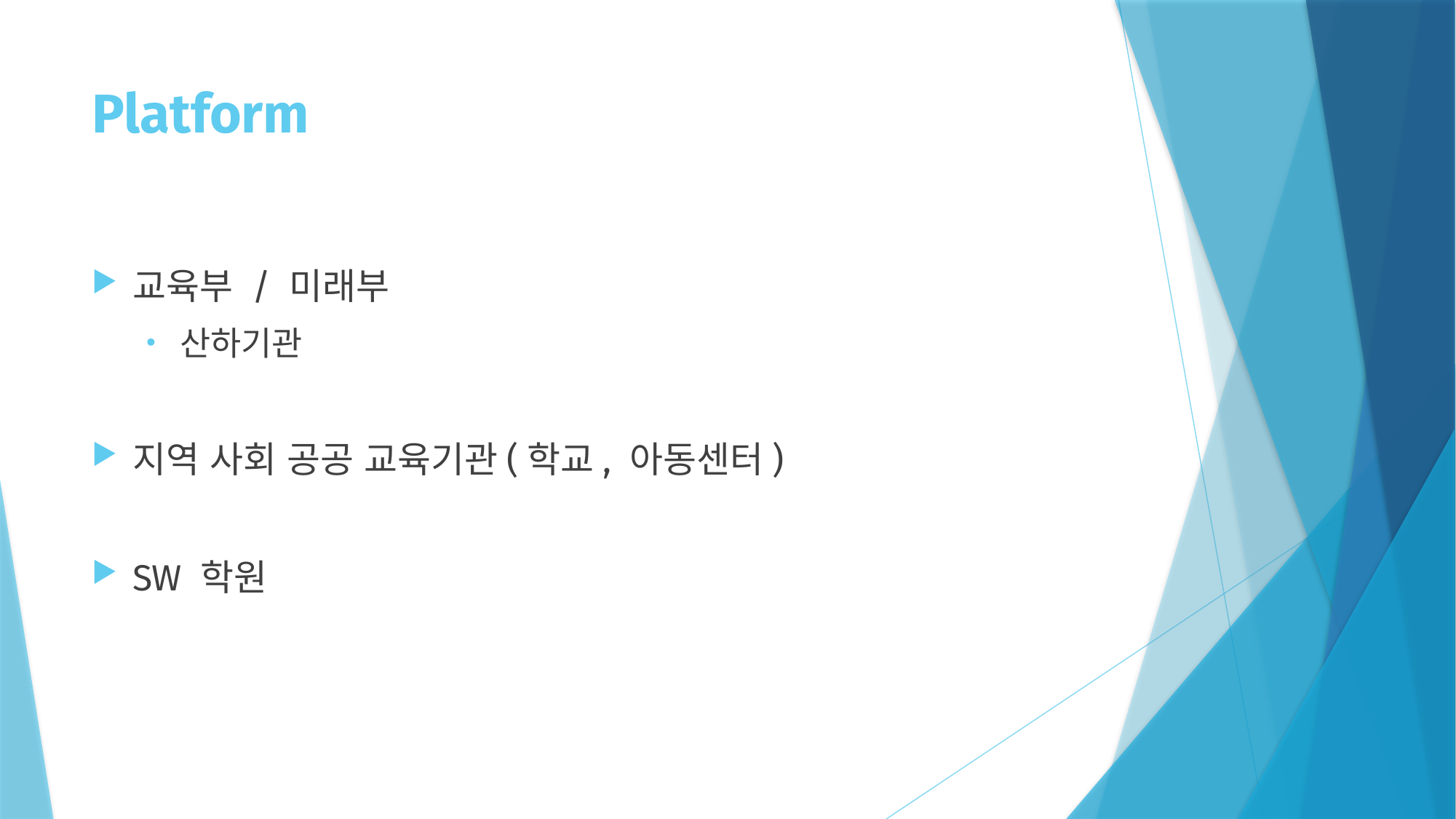

# Platform
교육부 / 미래부
산하기관

지역 사회 공공 교육기관(학교, 아동센터)

SW 학원